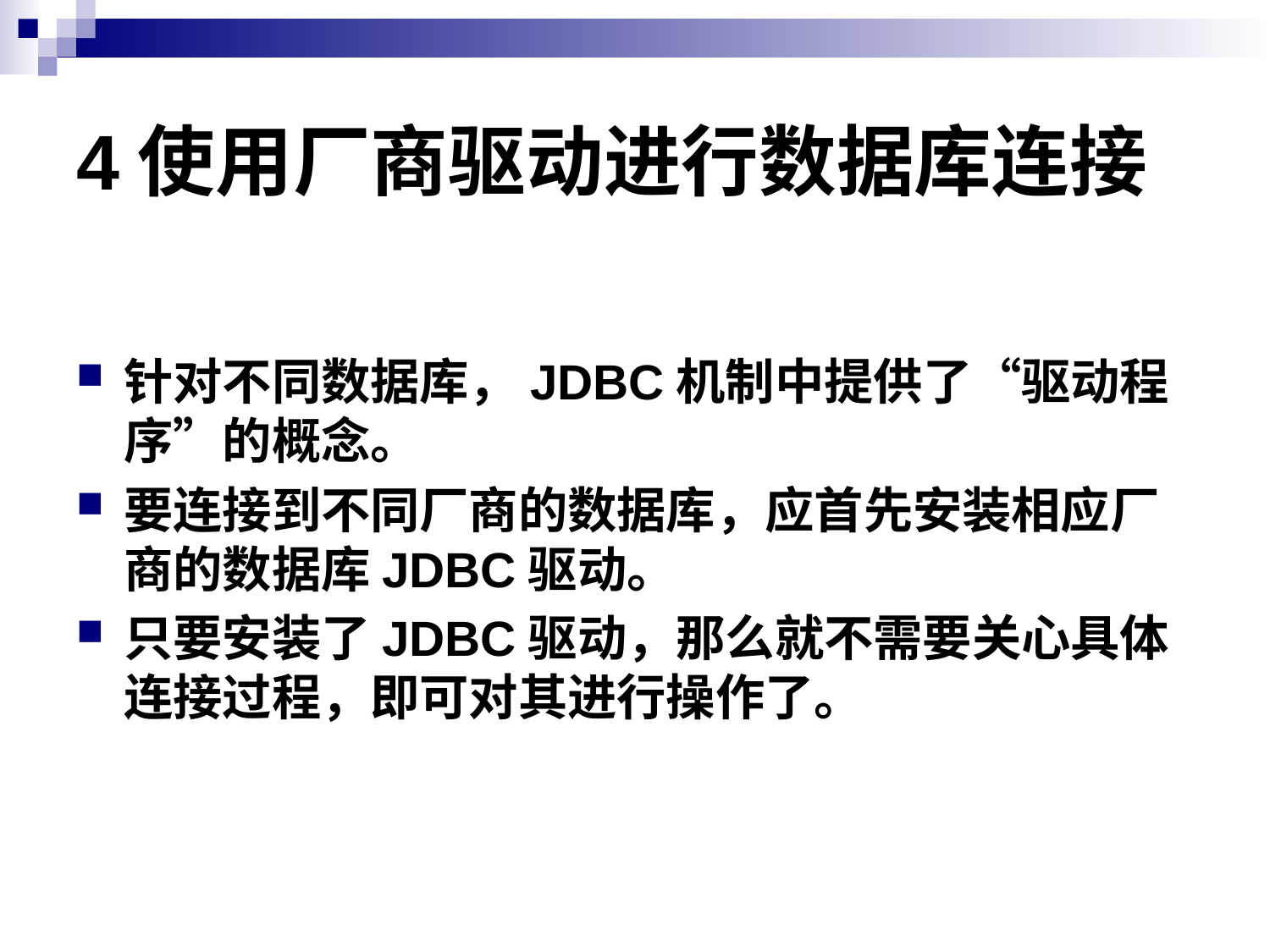

# 4使用厂商驱动进行数据库连接

针对不同数据库，JDBC机制中提供了“驱动程序”的概念。
要连接到不同厂商的数据库，应首先安装相应厂商的数据库JDBC驱动。
只要安装了JDBC驱动，那么就不需要关心具体连接过程，即可对其进行操作了。
13